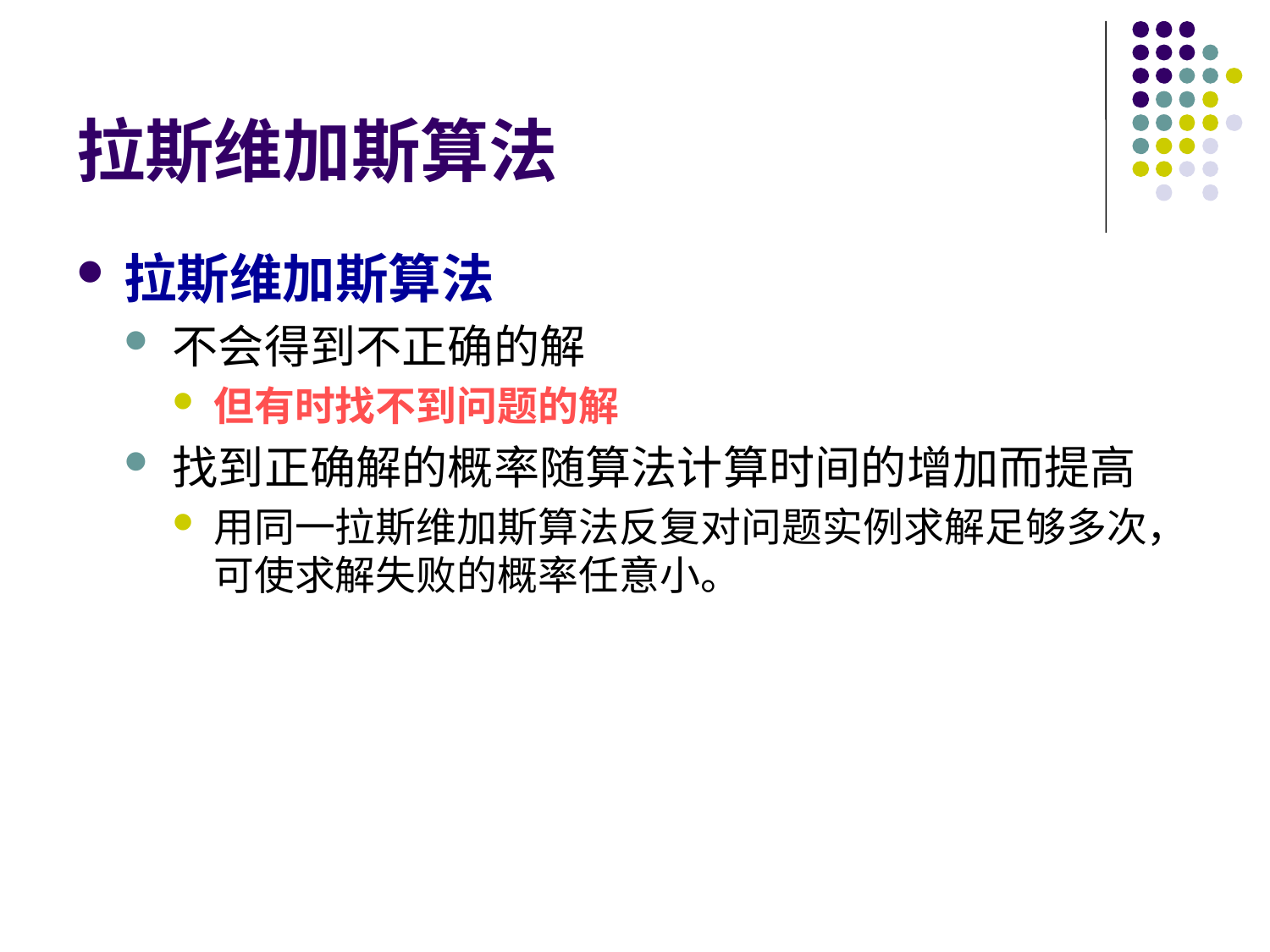

# 拉斯维加斯算法
拉斯维加斯算法
不会得到不正确的解
但有时找不到问题的解
找到正确解的概率随算法计算时间的增加而提高
用同一拉斯维加斯算法反复对问题实例求解足够多次，可使求解失败的概率任意小。